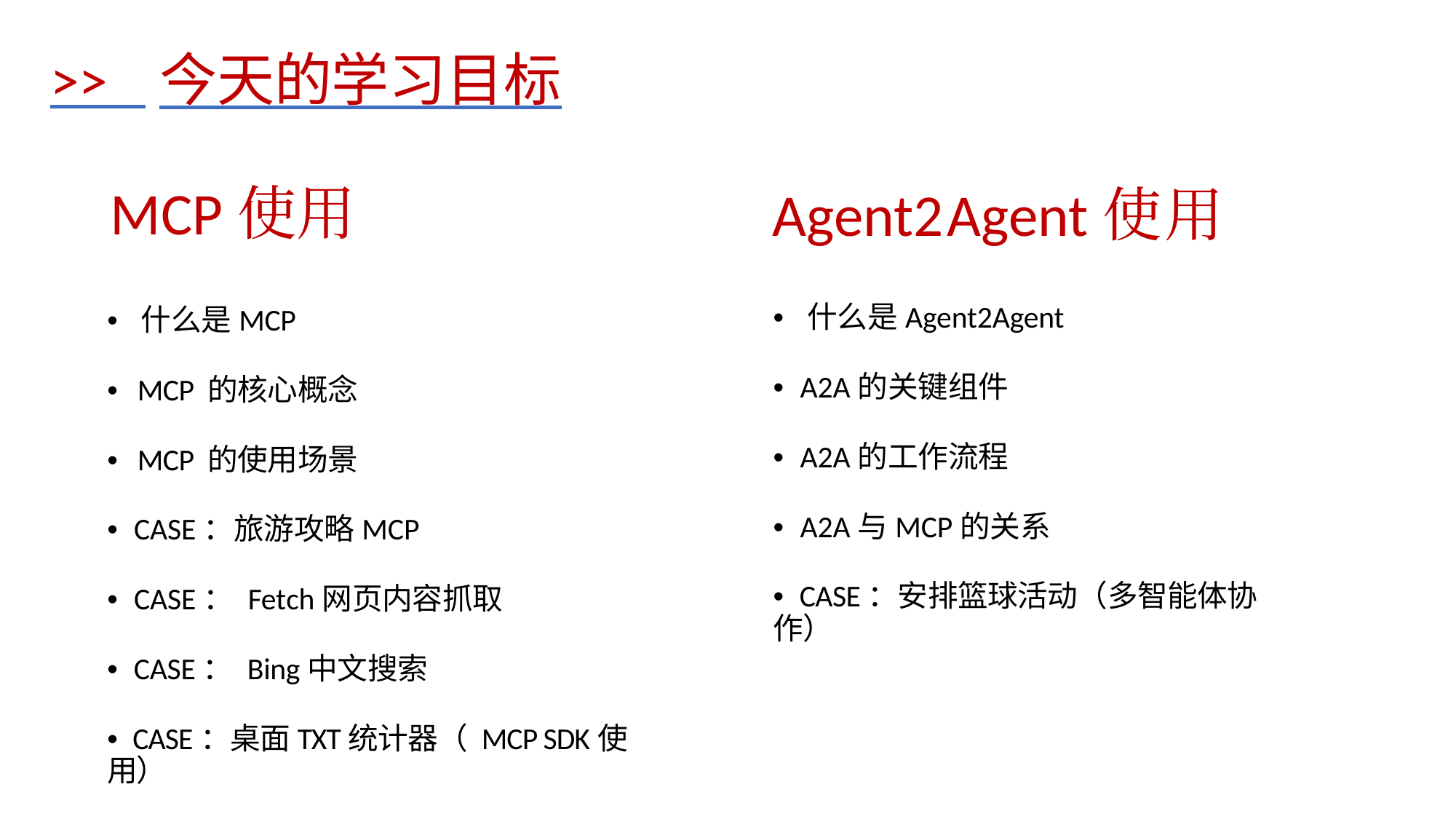

>>   今天的学习目标

Agent2Agent使用

•  什么是Agent2Agent

•  A2A的关键组件

•  A2A的工作流程

•  A2A与MCP的关系

•  CASE：安排篮球活动（多智能体协作）

MCP使用

•  什么是MCP

•  MCP 的核心概念

•  MCP 的使用场景

•  CASE：旅游攻略MCP

•  CASE： Fetch网页内容抓取

•  CASE： Bing中文搜索

•  CASE：桌面TXT统计器（ MCP SDK使用）